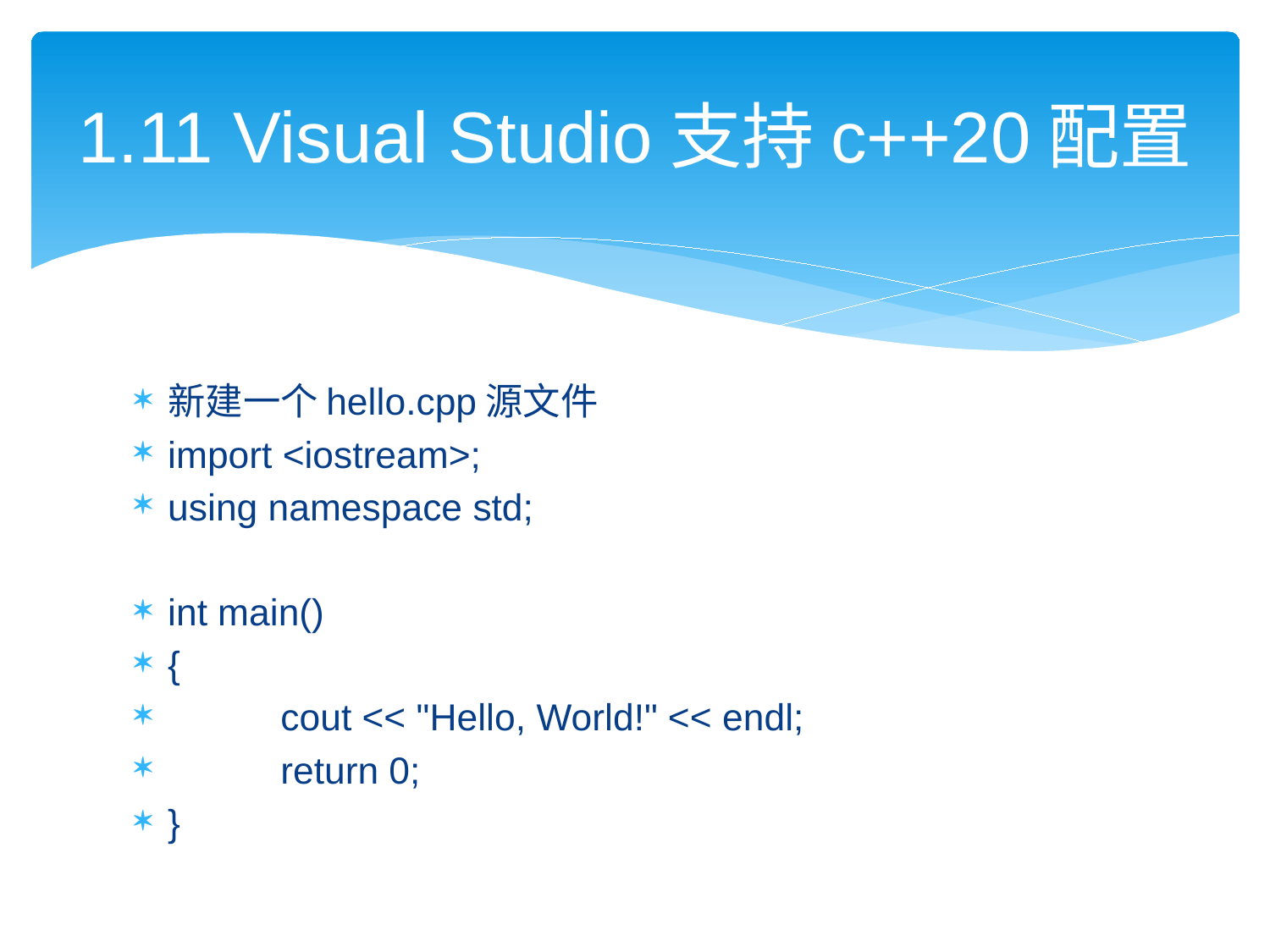

# 1.11 Visual Studio支持c++20配置
新建一个hello.cpp源文件
import <iostream>;
using namespace std;

int main()
{
	cout << "Hello, World!" << endl;
	return 0;
}